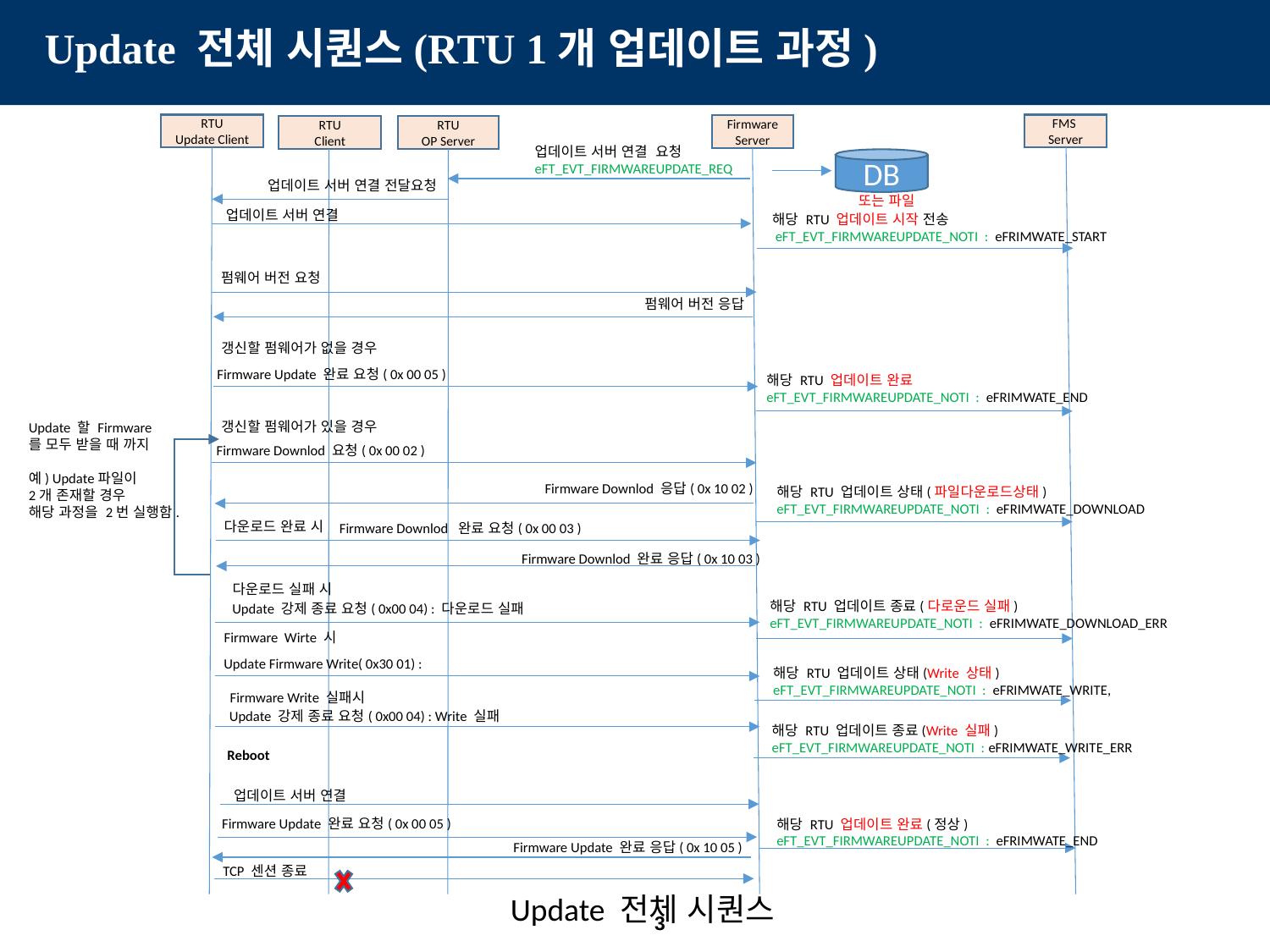

Update 전체 시퀀스(RTU 1개 업데이트 과정)
FMS
Server
RTU
Update Client
Firmware Server
RTU
Client
RTU
OP Server
업데이트 서버 연결  요청
eFT_EVT_FIRMWAREUPDATE_REQ
DB
업데이트 서버 연결 전달요청
또는 파일
업데이트 서버 연결
해당 RTU 업데이트 시작 전송
 eFT_EVT_FIRMWAREUPDATE_NOTI  :  eFRIMWATE_START
펌웨어 버전 요청
펌웨어 버전 응답
갱신할 펌웨어가 없을 경우
Firmware Update 완료 요청( 0x 00 05 )
해당 RTU 업데이트 완료
eFT_EVT_FIRMWAREUPDATE_NOTI  :  eFRIMWATE_END
갱신할 펌웨어가 있을 경우
Update 할 Firmware
를 모두 받을 때 까지

예) Update파일이
2개 존재할 경우
해당 과정을 2번 실행함.
Firmware Downlod 요청( 0x 00 02 )

Firmware Downlod 응답( 0x 10 02 )
해당 RTU 업데이트 상태(파일다운로드상태)
eFT_EVT_FIRMWAREUPDATE_NOTI  :  eFRIMWATE_DOWNLOAD

다운로드 완료 시
Firmware Downlod  완료 요청( 0x 00 03 )
Firmware Downlod 완료 응답( 0x 10 03 )
다운로드 실패 시
해당 RTU 업데이트 종료(다로운드 실패)
eFT_EVT_FIRMWAREUPDATE_NOTI  :  eFRIMWATE_DOWNLOAD_ERR

Update 강제 종료 요청( 0x00 04) : 다운로드 실패
Firmware  Wirte 시
Update Firmware Write( 0x30 01) :
해당 RTU 업데이트 상태(Write 상태)
eFT_EVT_FIRMWAREUPDATE_NOTI  :  eFRIMWATE_WRITE,

Firmware Write 실패시
Update 강제 종료 요청( 0x00 04) : Write 실패
해당 RTU 업데이트 종료(Write 실패)
eFT_EVT_FIRMWAREUPDATE_NOTI  : eFRIMWATE_WRITE_ERR

Reboot
업데이트 서버 연결
Firmware Update 완료 요청( 0x 00 05 )
해당 RTU 업데이트 완료(정상)
eFT_EVT_FIRMWAREUPDATE_NOTI  :  eFRIMWATE_END

Firmware Update 완료 응답( 0x 10 05 )
TCP 센션 종료

Update 전체 시퀀스